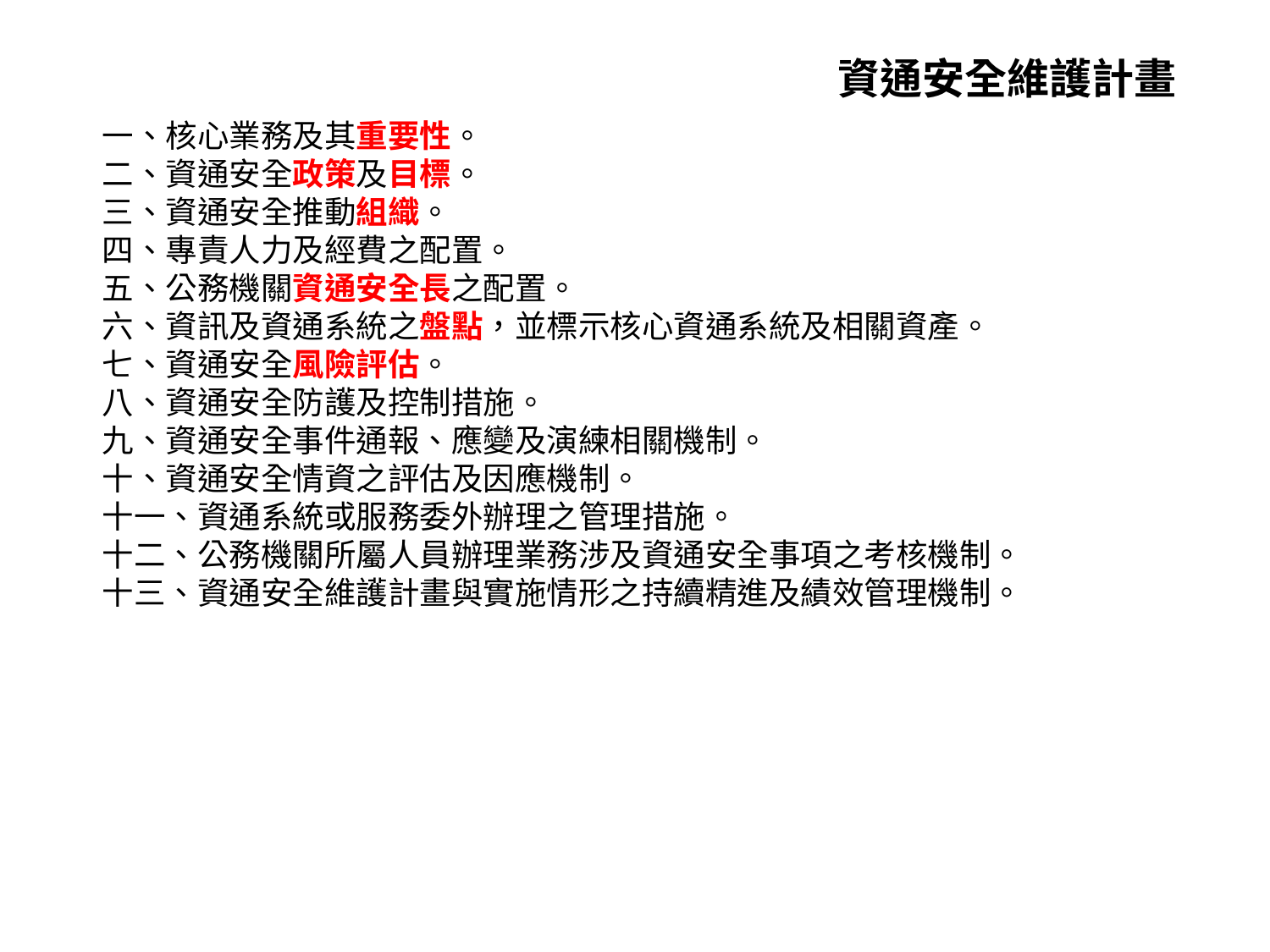

資通安全維護計畫
一、核心業務及其重要性。
二、資通安全政策及目標。
三、資通安全推動組織。
四、專責人力及經費之配置。
五、公務機關資通安全長之配置。
六、資訊及資通系統之盤點，並標示核心資通系統及相關資產。
七、資通安全風險評估。
八、資通安全防護及控制措施。
九、資通安全事件通報、應變及演練相關機制。
十、資通安全情資之評估及因應機制。
十一、資通系統或服務委外辦理之管理措施。
十二、公務機關所屬人員辦理業務涉及資通安全事項之考核機制。
十三、資通安全維護計畫與實施情形之持續精進及績效管理機制。